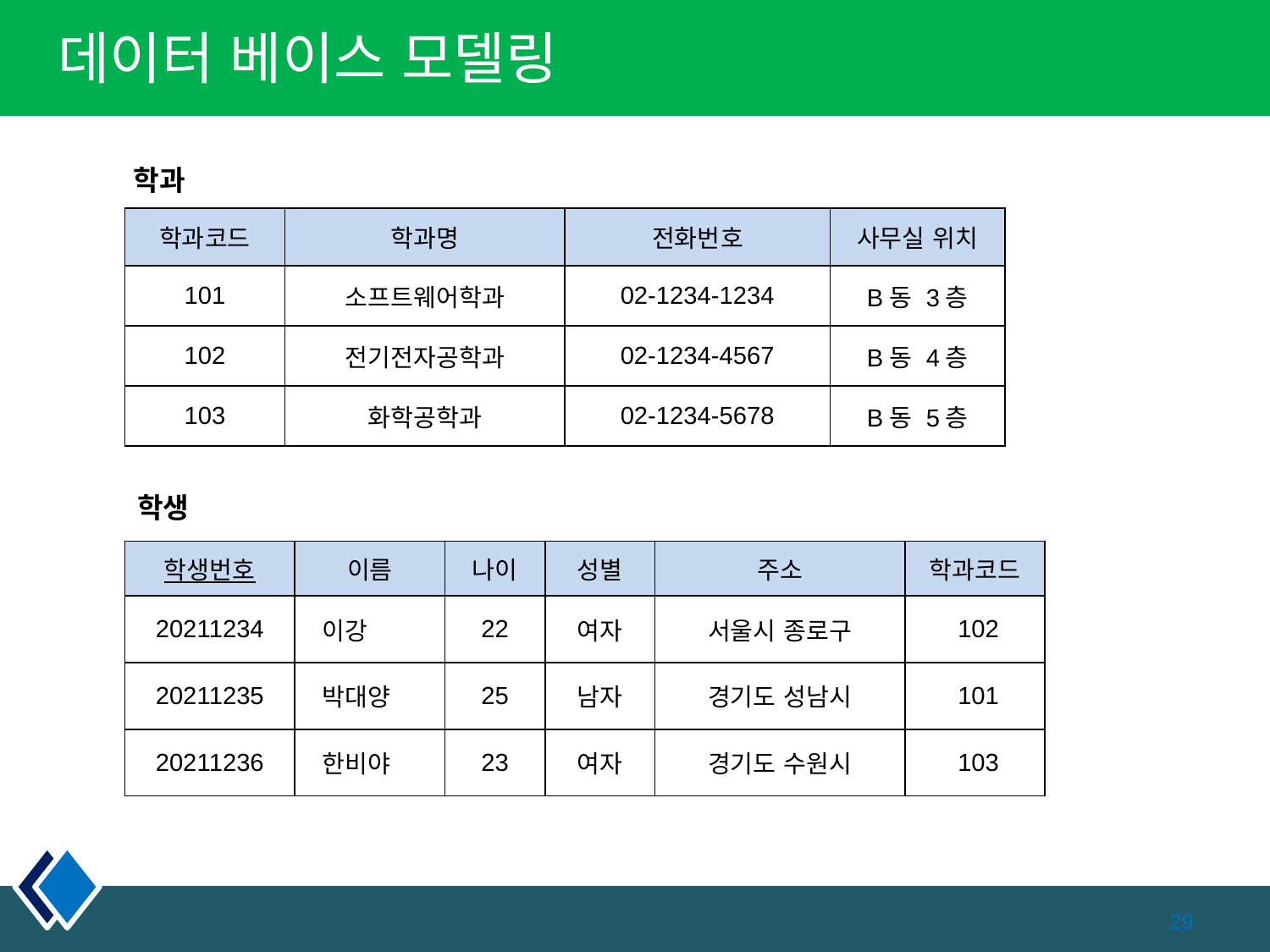

# 데이터 베이스 모델링
학과
| 학과코드 | 학과명 | 전화번호 | 사무실 위치 |
| --- | --- | --- | --- |
| 101 | 소프트웨어학과 | 02-1234-1234 | B동 3층 |
| 102 | 전기전자공학과 | 02-1234-4567 | B동 4층 |
| 103 | 화학공학과 | 02-1234-5678 | B동 5층 |
학생
| 학생번호 | 이름 | 나이 | 성별 | 주소 | 학과코드 |
| --- | --- | --- | --- | --- | --- |
| 20211234 | 이강 | 22 | 여자 | 서울시 종로구 | 102 |
| 20211235 | 박대양 | 25 | 남자 | 경기도 성남시 | 101 |
| 20211236 | 한비야 | 23 | 여자 | 경기도 수원시 | 103 |
29